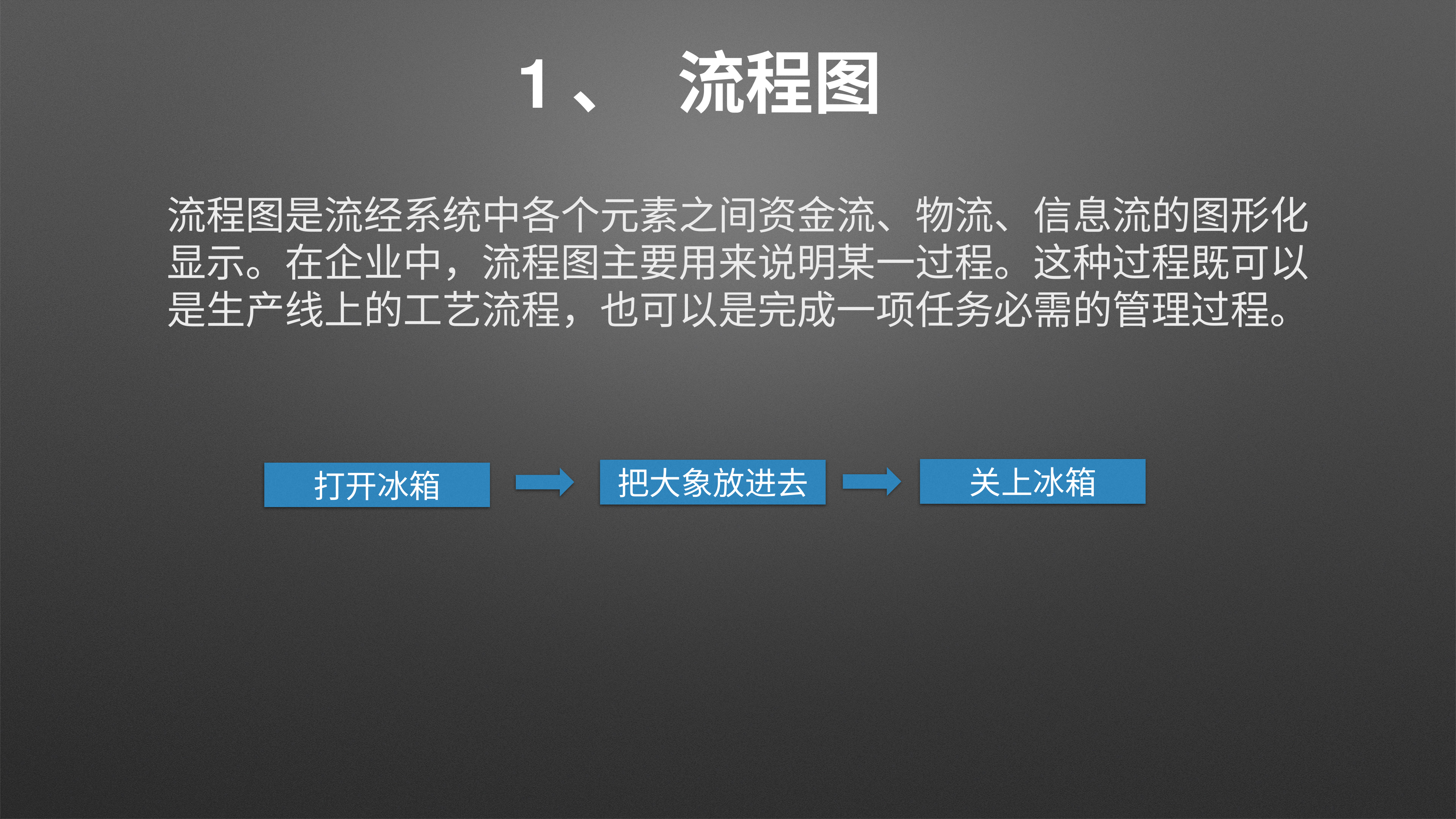

# 1、  流程图
流程图是流经系统中各个元素之间资金流、物流、信息流的图形化显示。在企业中，流程图主要用来说明某一过程。这种过程既可以是生产线上的工艺流程，也可以是完成一项任务必需的管理过程。

关上冰箱
把大象放进去
打开冰箱